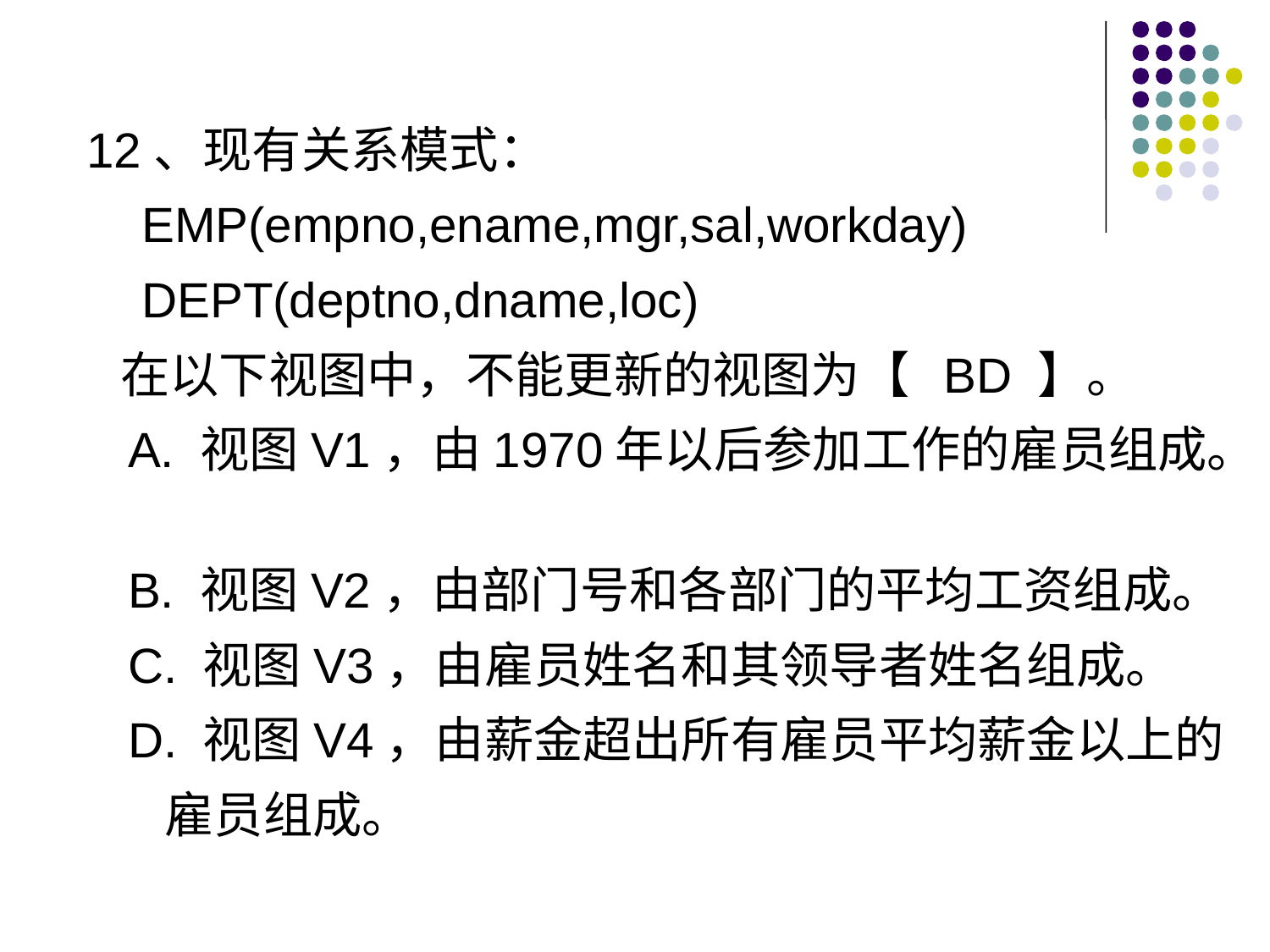

12、现有关系模式：
    EMP(empno,ename,mgr,sal,workday)
    DEPT(deptno,dname,loc)
  在以下视图中，不能更新的视图为【  BD 】。
   A. 视图V1，由1970年以后参加工作的雇员组成。
   B. 视图V2，由部门号和各部门的平均工资组成。
   C. 视图V3，由雇员姓名和其领导者姓名组成。
   D. 视图V4，由薪金超出所有雇员平均薪金以上的
      雇员组成。